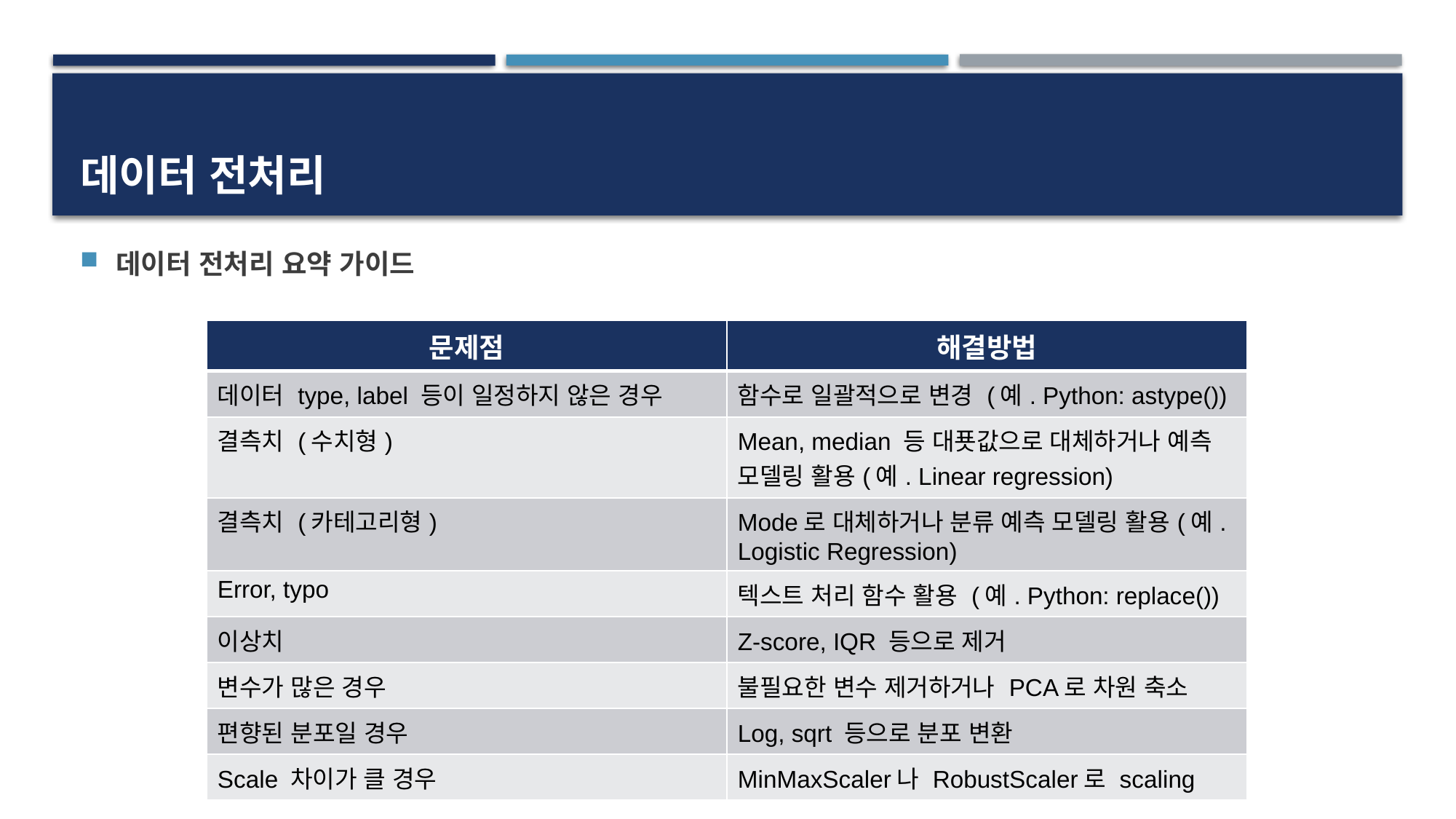

# 데이터 전처리
데이터 전처리 요약 가이드
| 문제점 | 해결방법 |
| --- | --- |
| 데이터 type, label 등이 일정하지 않은 경우 | 함수로 일괄적으로 변경 (예. Python: astype()) |
| 결측치 (수치형) | Mean, median 등 대푯값으로 대체하거나 예측 모델링 활용(예. Linear regression) |
| 결측치 (카테고리형) | Mode로 대체하거나 분류 예측 모델링 활용(예. Logistic Regression) |
| Error, typo | 텍스트 처리 함수 활용 (예. Python: replace()) |
| 이상치 | Z-score, IQR 등으로 제거 |
| 변수가 많은 경우 | 불필요한 변수 제거하거나 PCA로 차원 축소 |
| 편향된 분포일 경우 | Log, sqrt 등으로 분포 변환 |
| Scale 차이가 클 경우 | MinMaxScaler나 RobustScaler로 scaling |